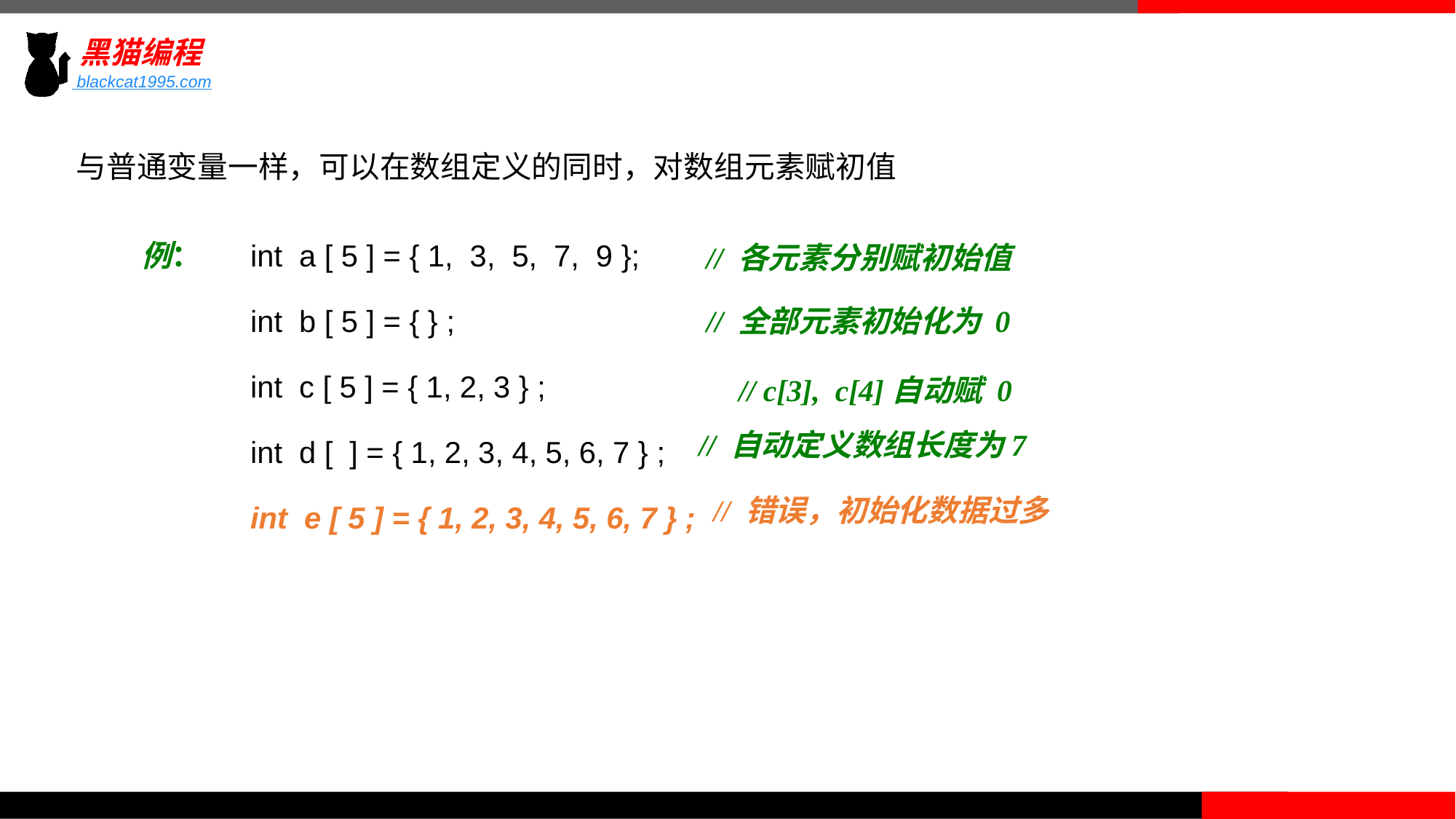

与普通变量一样，可以在数组定义的同时，对数组元素赋初值
例：	int  a [ 5 ] = { 1,  3,  5,  7,  9 };
	int  b [ 5 ] = { } ;
	int  c [ 5 ] = { 1, 2, 3 } ;
	int  d [  ] = { 1, 2, 3, 4, 5, 6, 7 } ;
	int  e [ 5 ] = { 1, 2, 3, 4, 5, 6, 7 } ;
// 各元素分别赋初始值
// 全部元素初始化为 0
// c[3],  c[4]自动赋 0
// 自动定义数组长度为7
// 错误，初始化数据过多